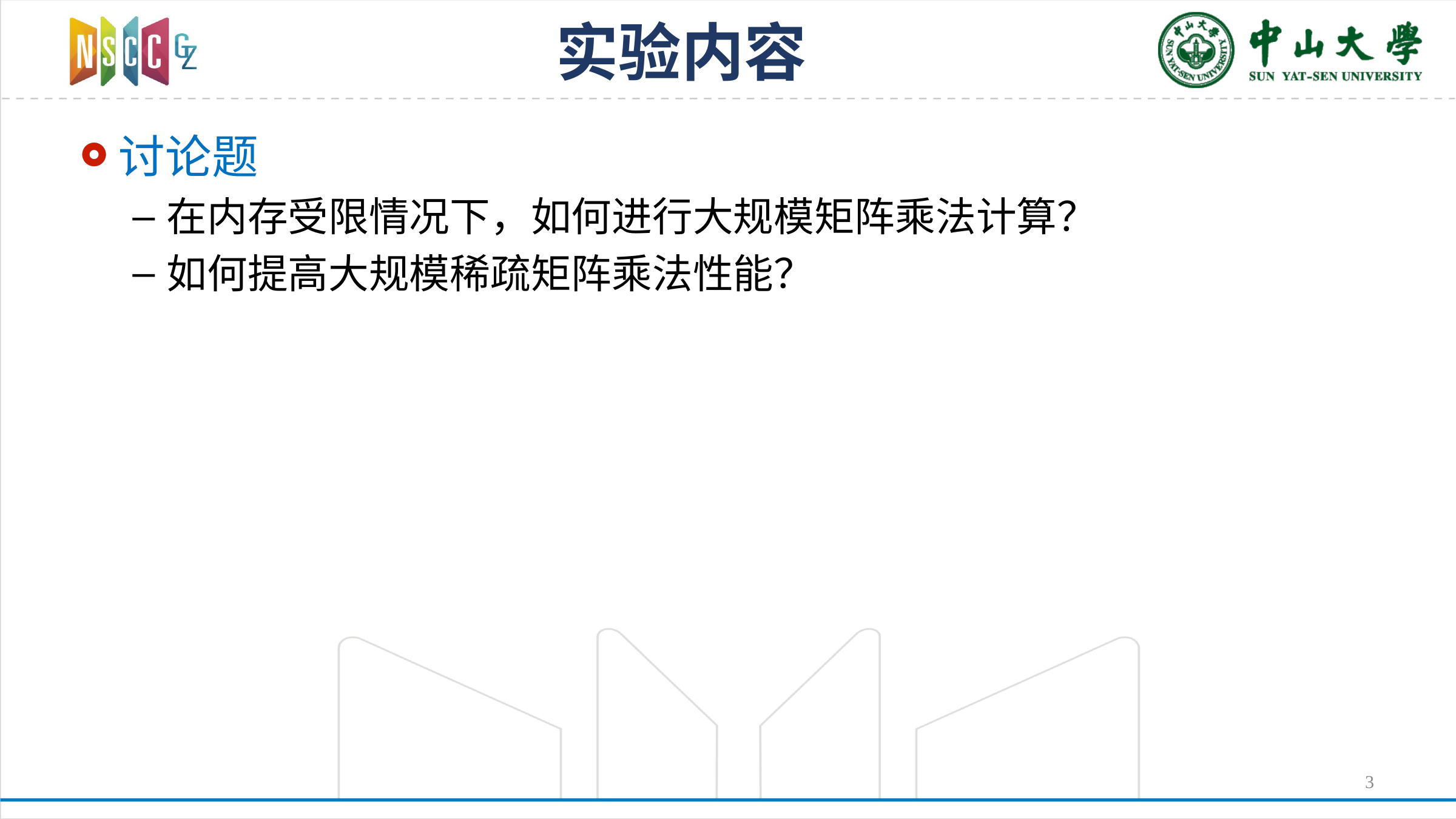

# 实验内容
讨论题
在内存受限情况下，如何进行大规模矩阵乘法计算？
如何提高大规模稀疏矩阵乘法性能？

3